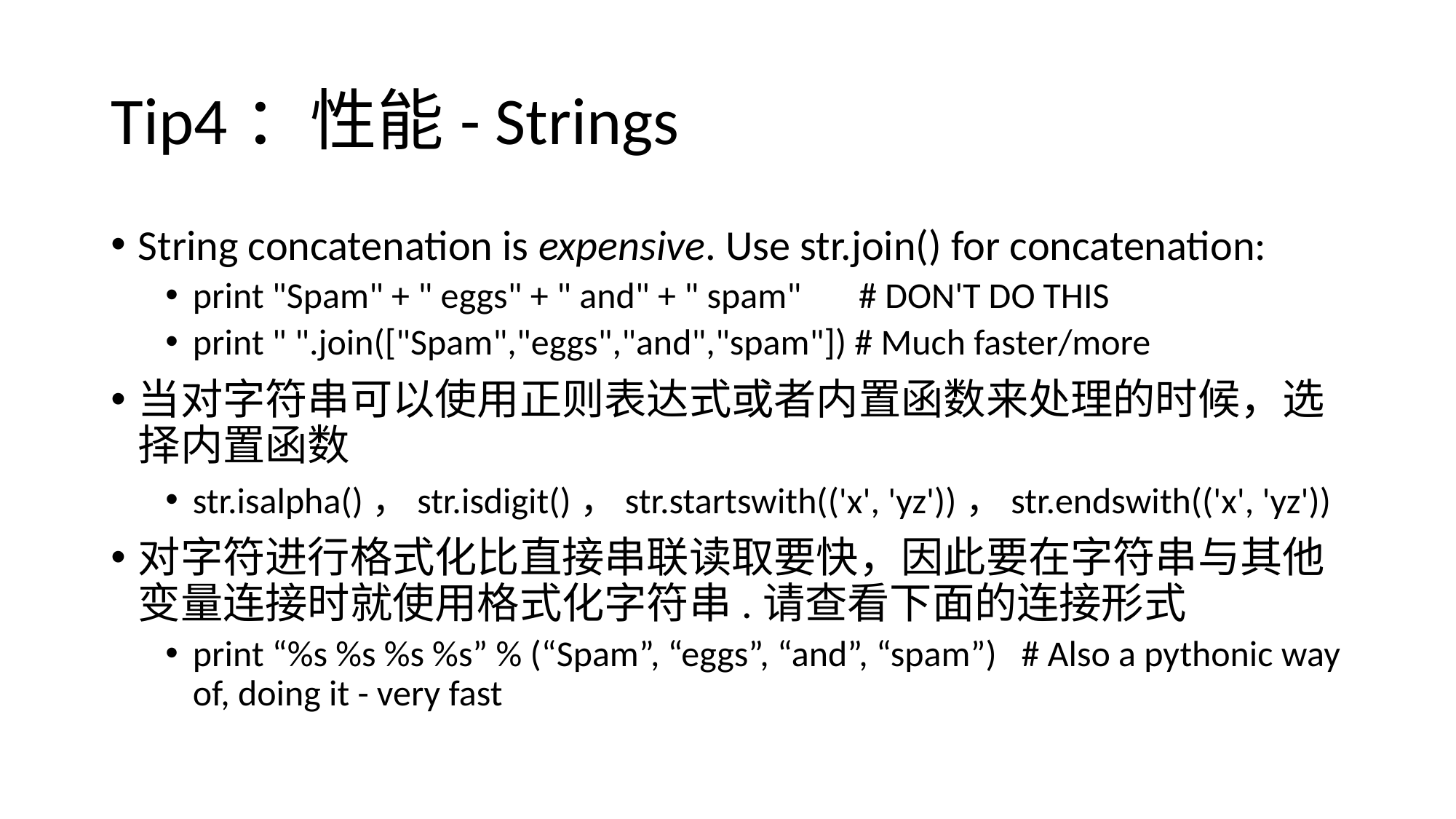

# Tip4：性能- Strings
String concatenation is expensive. Use str.join() for concatenation:
print "Spam" + " eggs" + " and" + " spam"       # DON'T DO THIS
print " ".join(["Spam","eggs","and","spam"]) # Much faster/more
当对字符串可以使用正则表达式或者内置函数来处理的时候，选择内置函数
str.isalpha()，str.isdigit()，str.startswith(('x', 'yz'))，str.endswith(('x', 'yz'))
对字符进行格式化比直接串联读取要快，因此要在字符串与其他变量连接时就使用格式化字符串.请查看下面的连接形式
print “%s %s %s %s” % (“Spam”, “eggs”, “and”, “spam”)   # Also a pythonic way of, doing it - very fast